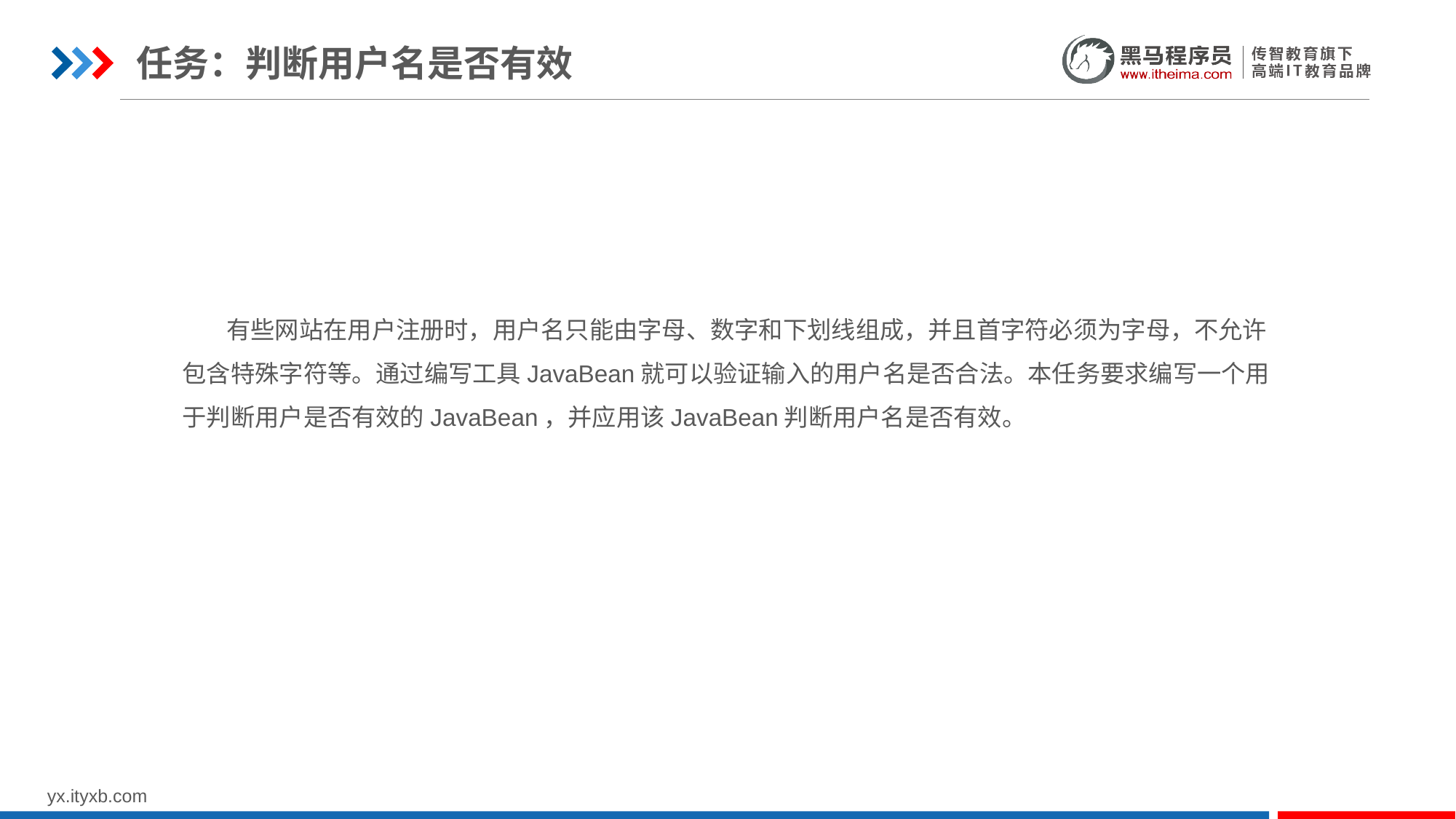

任务：判断用户名是否有效
       有些网站在用户注册时，用户名只能由字母、数字和下划线组成，并且首字符必须为字母，不允许包含特殊字符等。通过编写工具JavaBean就可以验证输入的用户名是否合法。本任务要求编写一个用于判断用户是否有效的JavaBean，并应用该JavaBean判断用户名是否有效。